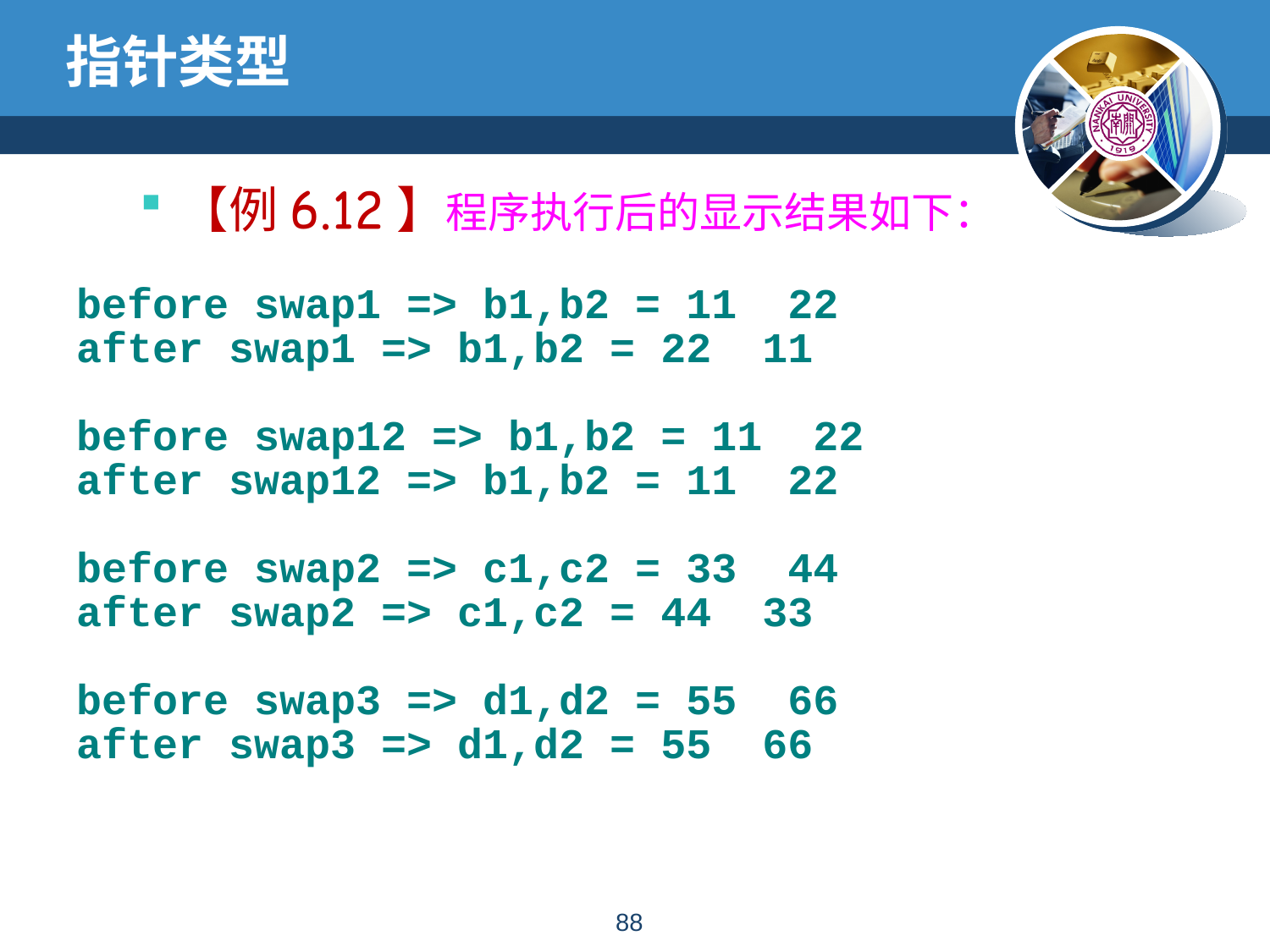

# 指针类型
【例6.12】程序执行后的显示结果如下：

before swap1 => b1,b2 = 11  22
after swap1 => b1,b2 = 22  11

before swap12 => b1,b2 = 11  22
after swap12 => b1,b2 = 11  22

before swap2 => c1,c2 = 33  44
after swap2 => c1,c2 = 44  33

before swap3 => d1,d2 = 55  66
after swap3 => d1,d2 = 55  66
88